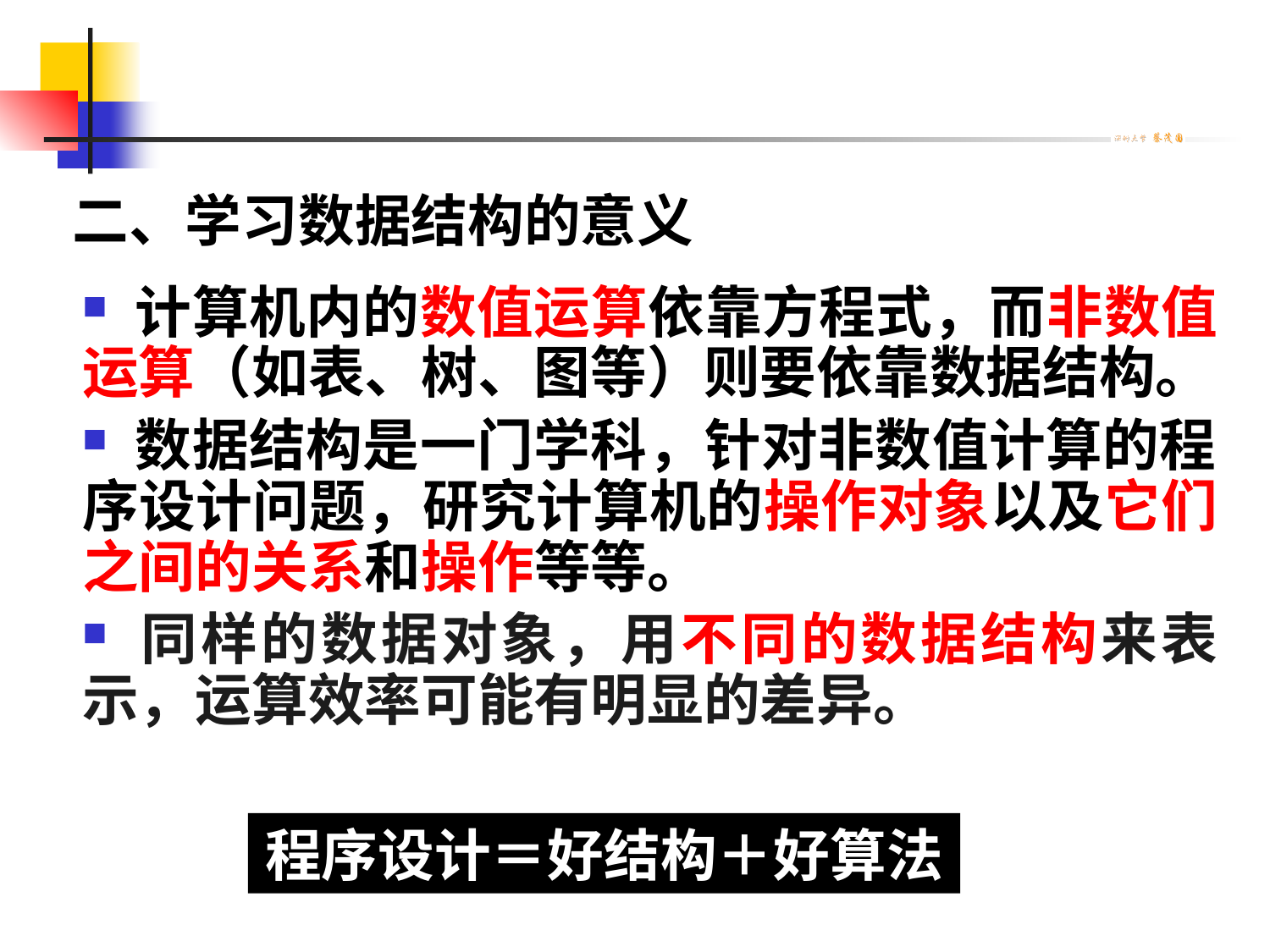

# 二、学习数据结构的意义
 计算机内的数值运算依靠方程式，而非数值运算（如表、树、图等）则要依靠数据结构。
 数据结构是一门学科，针对非数值计算的程序设计问题，研究计算机的操作对象以及它们之间的关系和操作等等。
 同样的数据对象，用不同的数据结构来表示，运算效率可能有明显的差异。

程序设计＝好结构＋好算法